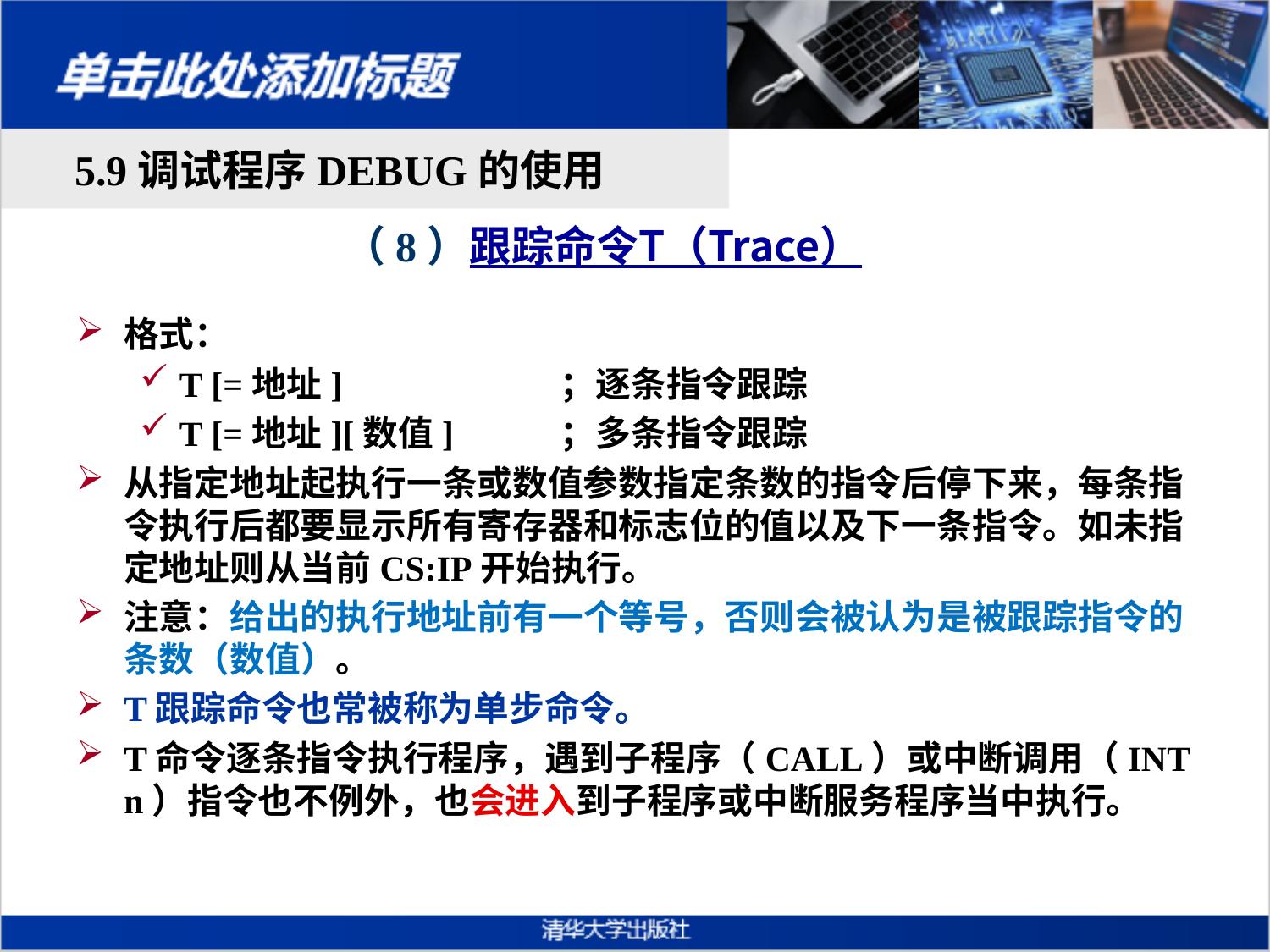

5.9调试程序DEBUG的使用
# （8）跟踪命令T（Trace）
格式：
T [=地址]		；逐条指令跟踪
T [=地址][数值]	；多条指令跟踪
从指定地址起执行一条或数值参数指定条数的指令后停下来，每条指令执行后都要显示所有寄存器和标志位的值以及下一条指令。如未指定地址则从当前CS:IP开始执行。
注意：给出的执行地址前有一个等号，否则会被认为是被跟踪指令的条数（数值）。
T跟踪命令也常被称为单步命令。
T命令逐条指令执行程序，遇到子程序（CALL）或中断调用（INT n）指令也不例外，也会进入到子程序或中断服务程序当中执行。